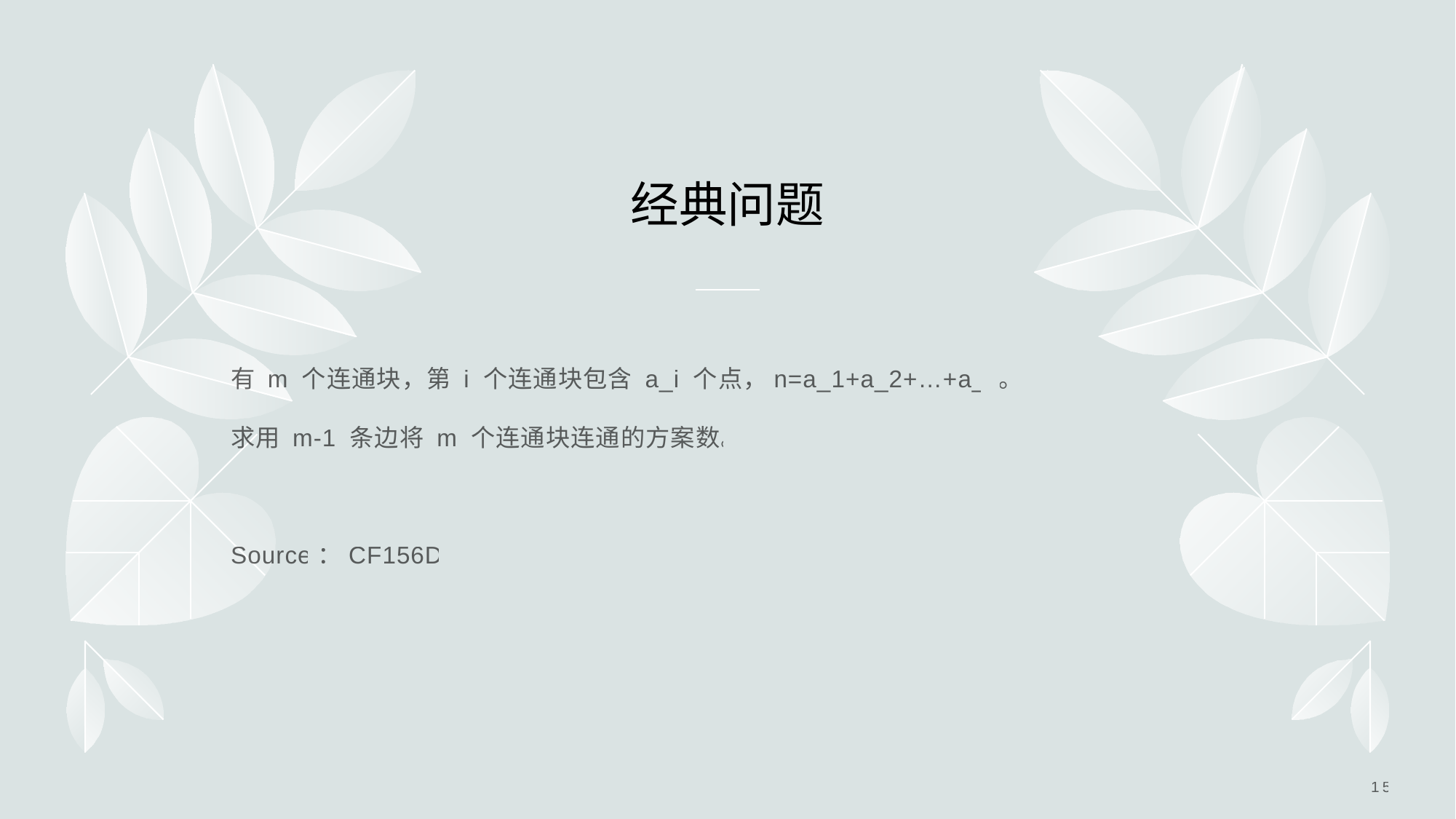

# 经典问题
	有 m 个连通块，第 i 个连通块包含 a_i 个点，n=a_1+a_2+…+a_i。
	求用 m-1 条边将 m 个连通块连通的方案数。

	Source：CF156D
15